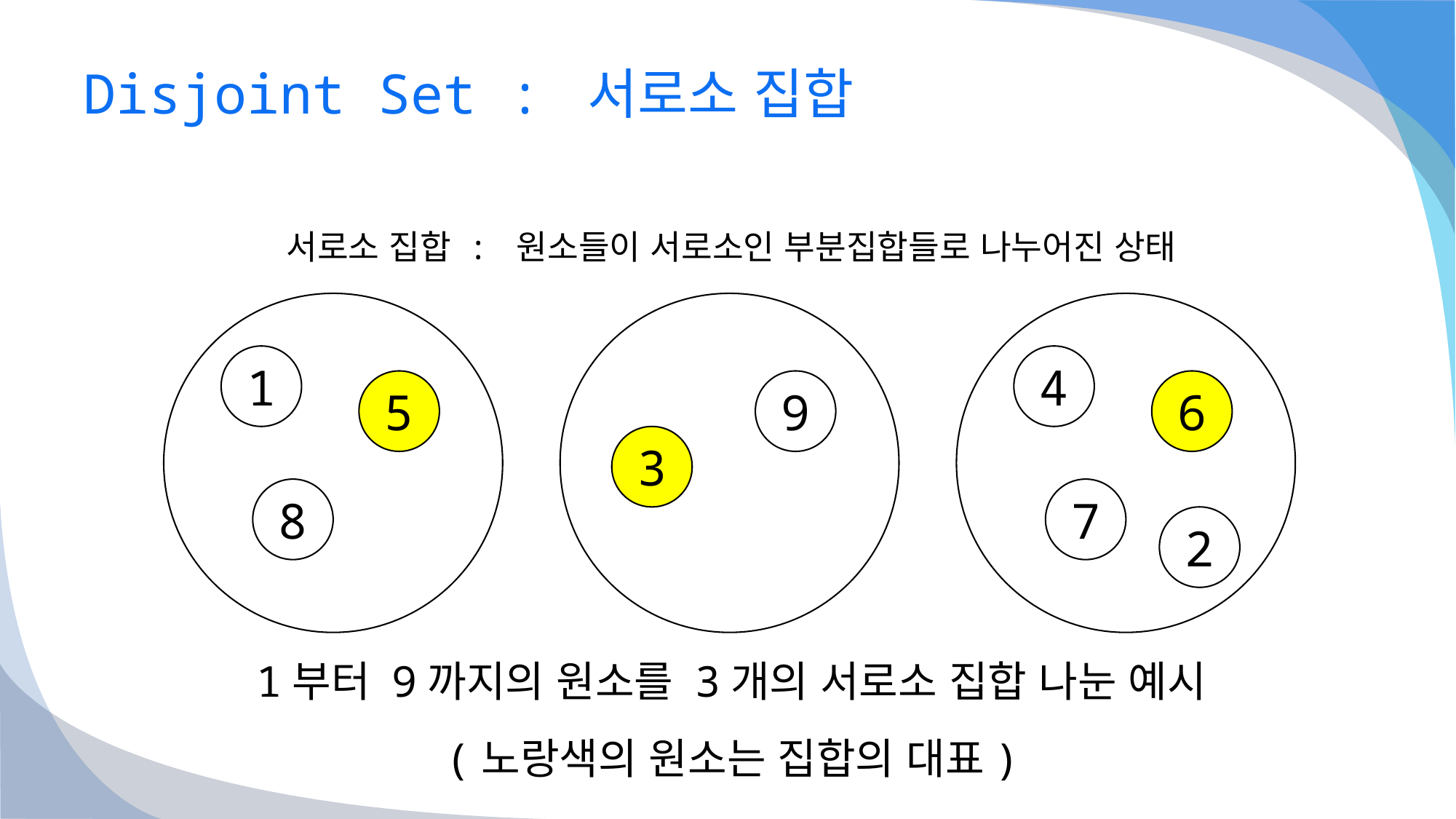

# Disjoint Set : 서로소 집합
서로소 집합 : 원소들이 서로소인 부분집합들로 나누어진 상태

1
4
5
9
6
3
8
7
2
1부터 9까지의 원소를 3개의 서로소 집합 나눈 예시
(노랑색의 원소는 집합의 대표)